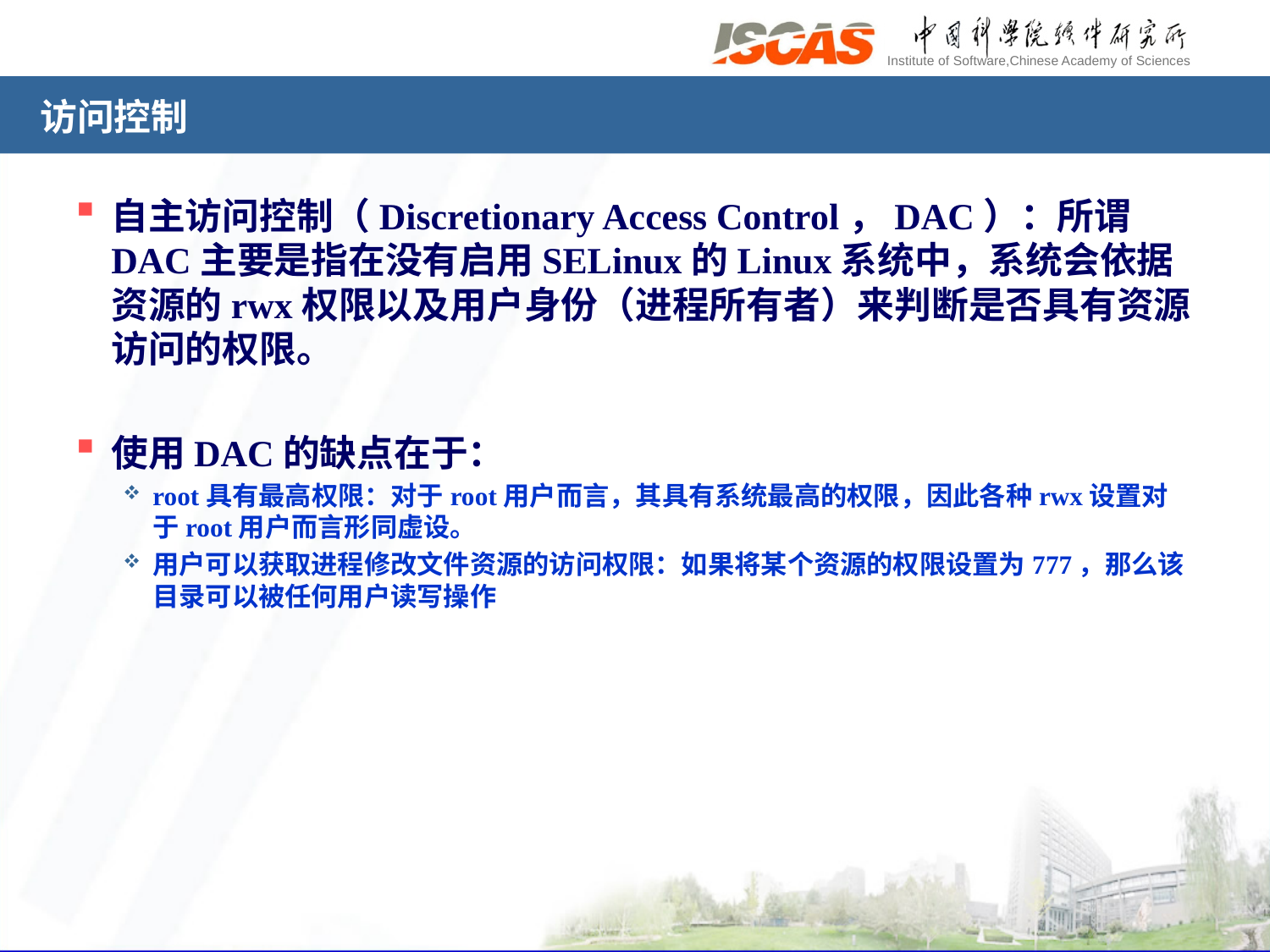

# 访问控制
自主访问控制（Discretionary Access Control，DAC）：所谓DAC主要是指在没有启用SELinux的Linux系统中，系统会依据资源的rwx权限以及用户身份（进程所有者）来判断是否具有资源访问的权限。

使用DAC的缺点在于：
root具有最高权限：对于root用户而言，其具有系统最高的权限，因此各种rwx设置对于root用户而言形同虚设。
用户可以获取进程修改文件资源的访问权限：如果将某个资源的权限设置为777，那么该目录可以被任何用户读写操作